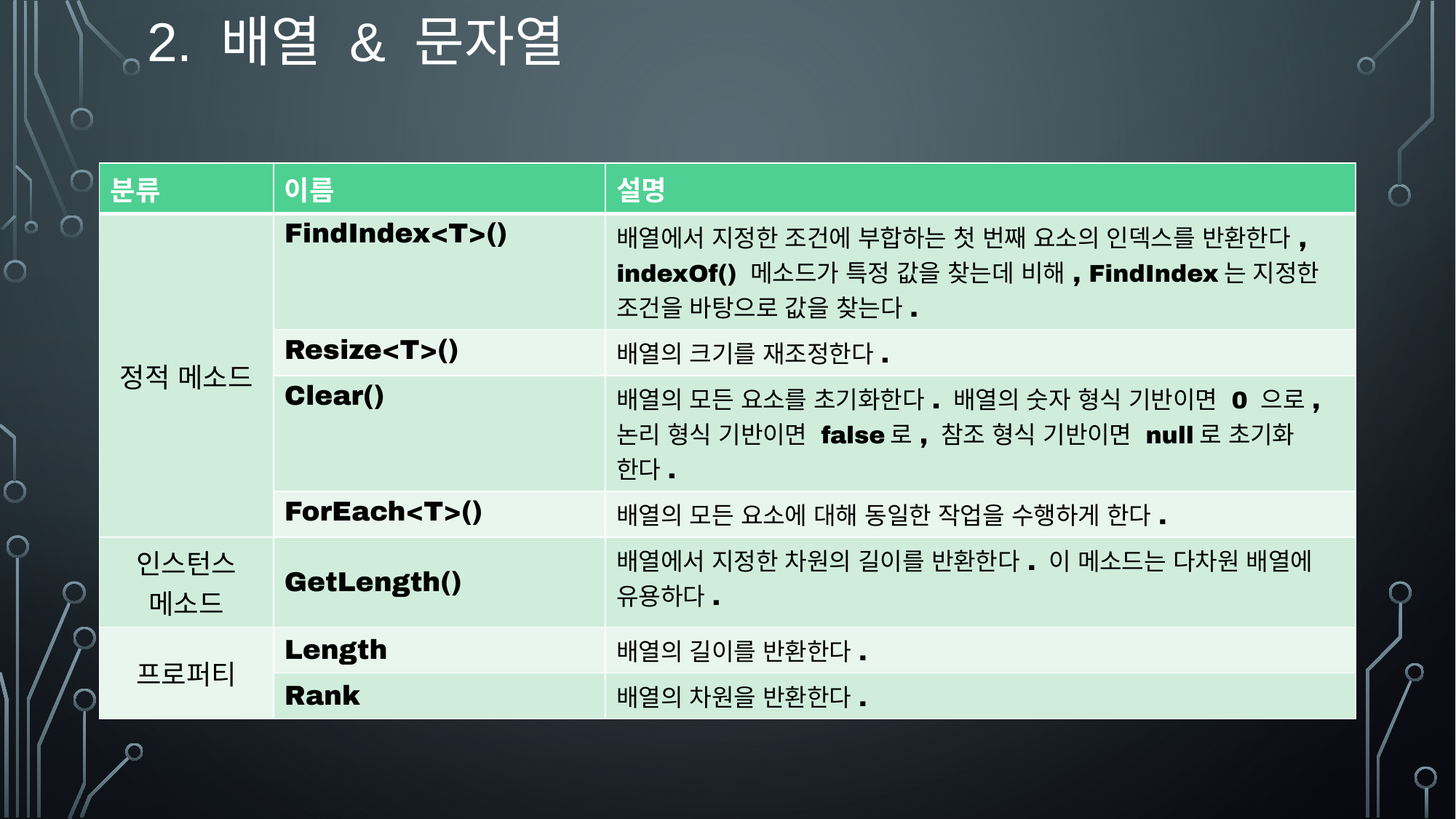

# 2. 배열 & 문자열
| 분류 | 이름 | 설명 |
| --- | --- | --- |
| 정적 메소드 | FindIndex<T>() | 배열에서 지정한 조건에 부합하는 첫 번째 요소의 인덱스를 반환한다, indexOf() 메소드가 특정 값을 찾는데 비해, FindIndex는 지정한 조건을 바탕으로 값을 찾는다. |
|  | Resize<T>() | 배열의 크기를 재조정한다. |
|  | Clear() | 배열의 모든 요소를 초기화한다. 배열의 숫자 형식 기반이면 0 으로, 논리 형식 기반이면 false로, 참조 형식 기반이면 null로 초기화 한다. |
|  | ForEach<T>() | 배열의 모든 요소에 대해 동일한 작업을 수행하게 한다. |
| 인스턴스 메소드 | GetLength() | 배열에서 지정한 차원의 길이를 반환한다. 이 메소드는 다차원 배열에 유용하다. |
| 프로퍼티 | Length | 배열의 길이를 반환한다. |
|  | Rank | 배열의 차원을 반환한다. |